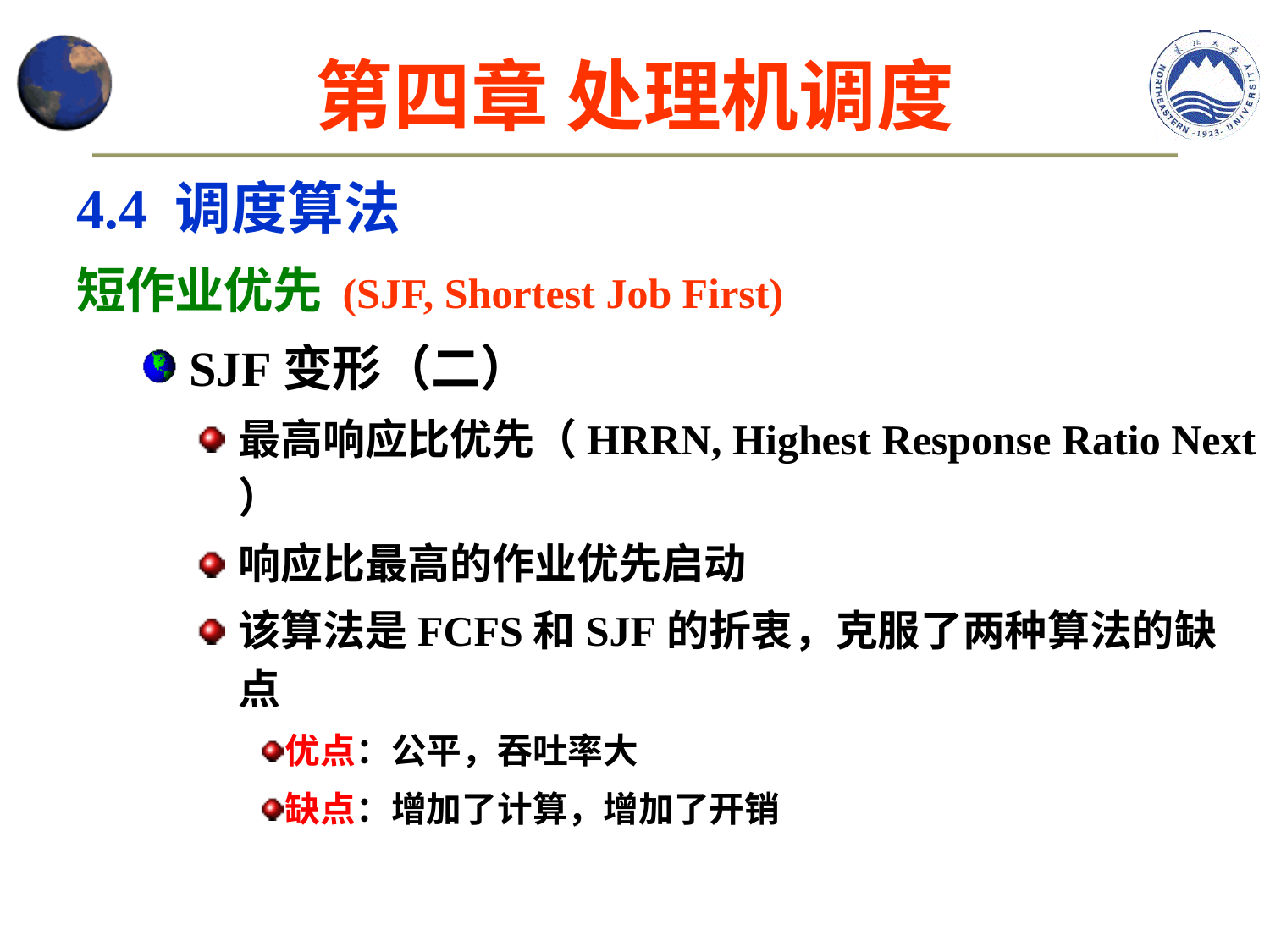

# 第四章 处理机调度
4.4 调度算法
短作业优先 (SJF, Shortest Job First)
 SJF变形（二）
最高响应比优先（HRRN, Highest Response Ratio Next ）
响应比最高的作业优先启动
该算法是FCFS和SJF的折衷，克服了两种算法的缺点
优点：公平，吞吐率大
缺点：增加了计算，增加了开销